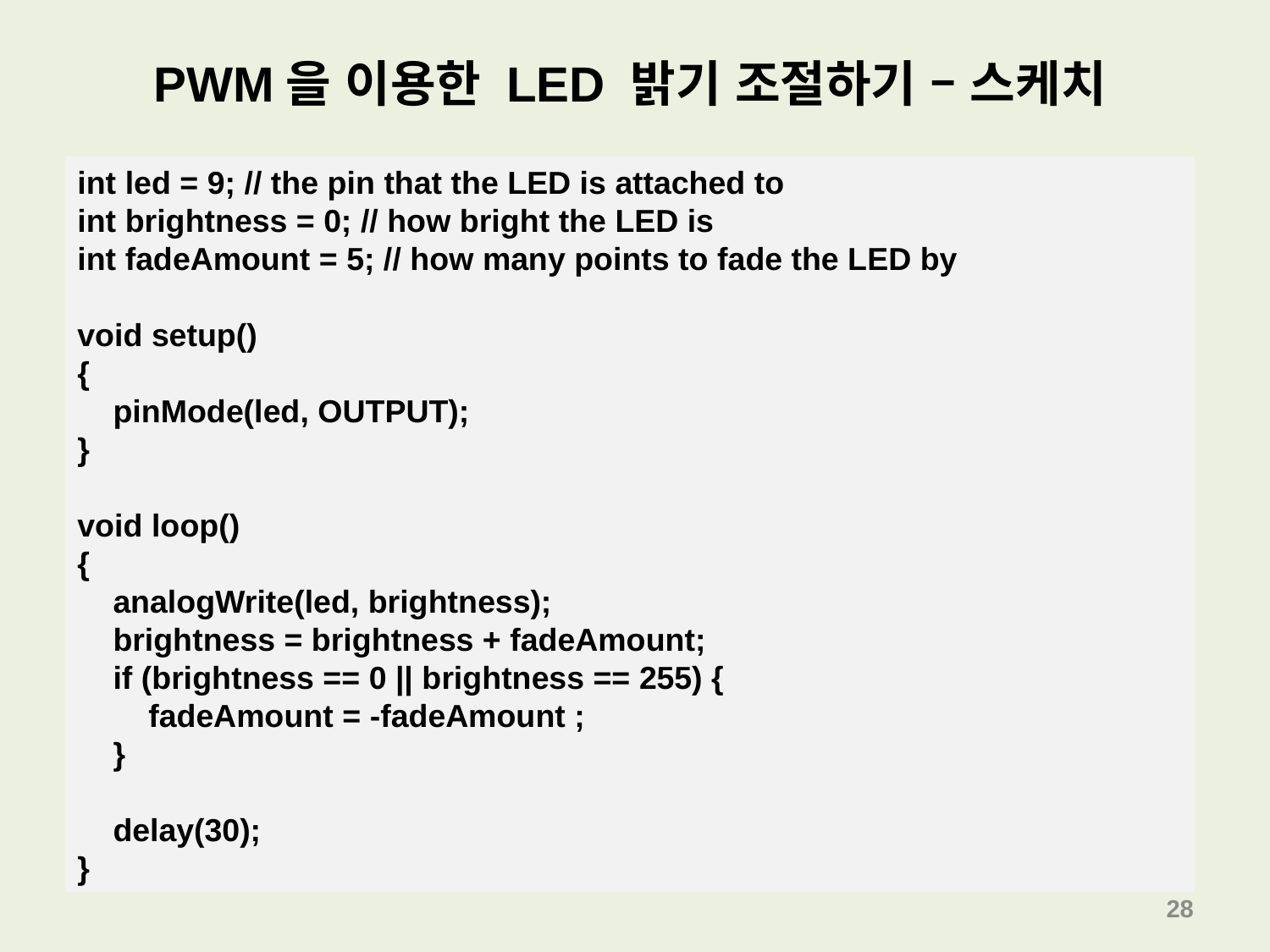

PWM을 이용한 LED 밝기 조절하기 – 스케치
int led = 9; // the pin that the LED is attached to
int brightness = 0; // how bright the LED is
int fadeAmount = 5; // how many points to fade the LED by

void setup()
{
    pinMode(led, OUTPUT);
}

void loop()
{
    analogWrite(led, brightness);
    brightness = brightness + fadeAmount;
    if (brightness == 0 || brightness == 255) {
        fadeAmount = -fadeAmount ;
    }

    delay(30);
}

28